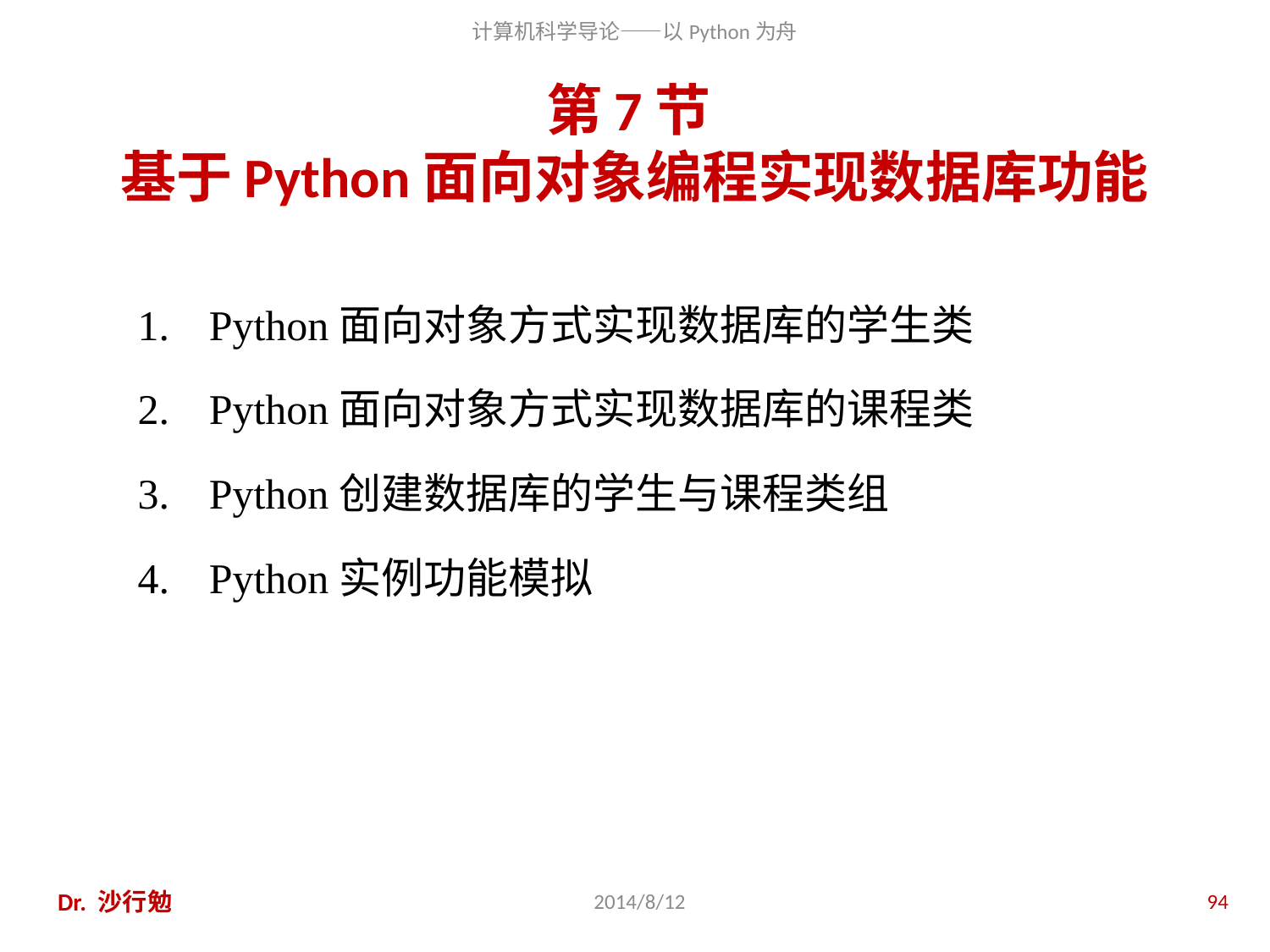

# 第7节 基于Python面向对象编程实现数据库功能
Python面向对象方式实现数据库的学生类
Python面向对象方式实现数据库的课程类
Python创建数据库的学生与课程类组
Python实例功能模拟
Dr. 沙行勉
2014/8/12
94